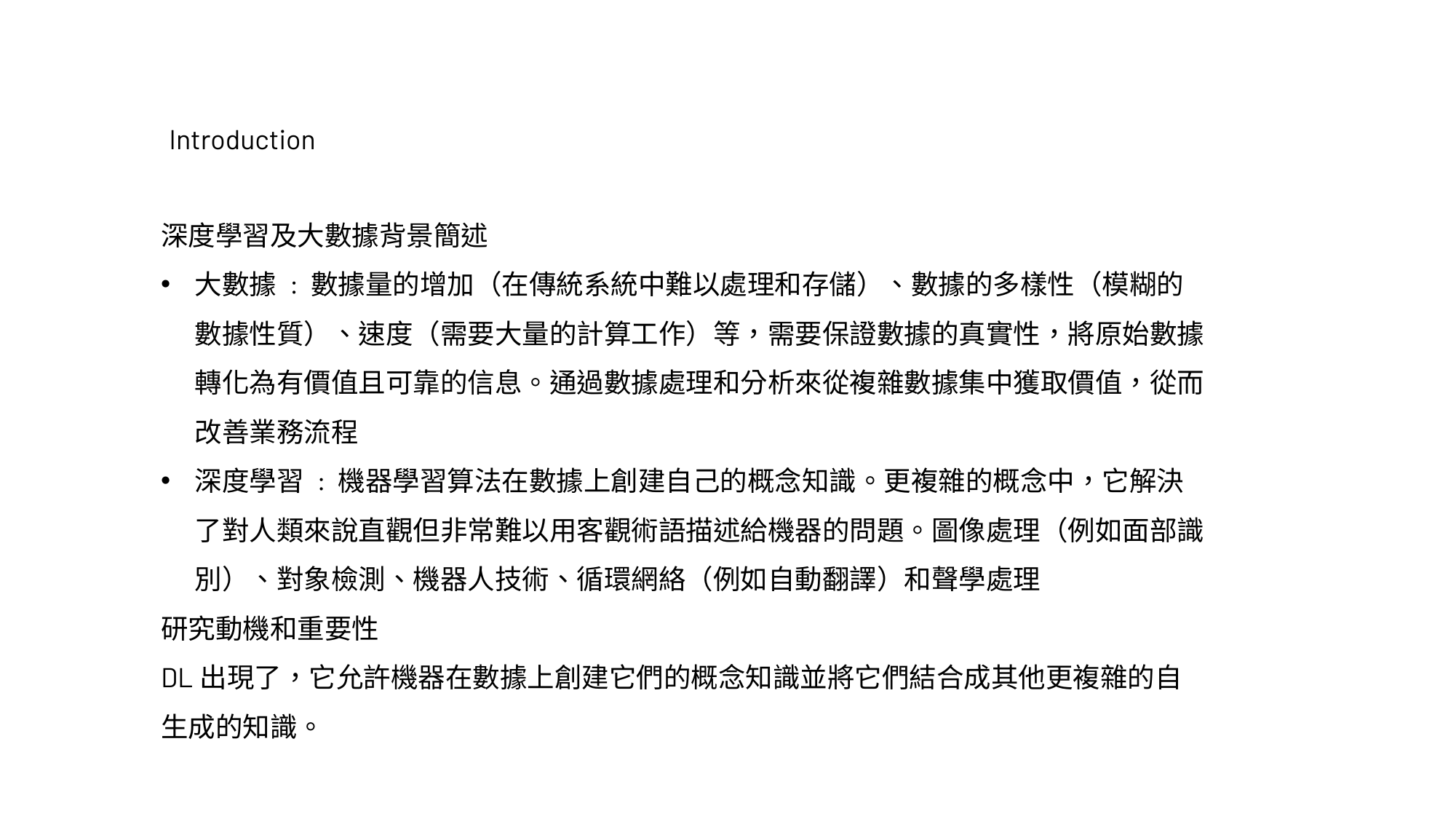

Introduction
深度學習及大數據背景簡述
大數據 : 數據量的增加（在傳統系統中難以處理和存儲）、數據的多樣性（模糊的數據性質）、速度（需要大量的計算工作）等，需要保證數據的真實性，將原始數據轉化為有價值且可靠的信息。通過數據處理和分析來從複雜數據集中獲取價值，從而改善業務流程
深度學習 : 機器學習算法在數據上創建自己的概念知識。更複雜的概念中，它解決了對人類來說直觀但非常難以用客觀術語描述給機器的問題。圖像處理（例如面部識別）、對象檢測、機器人技術、循環網絡（例如自動翻譯）和聲學處理
研究動機和重要性
DL出現了，它允許機器在數據上創建它們的概念知識並將它們結合成其他更複雜的自生成的知識。